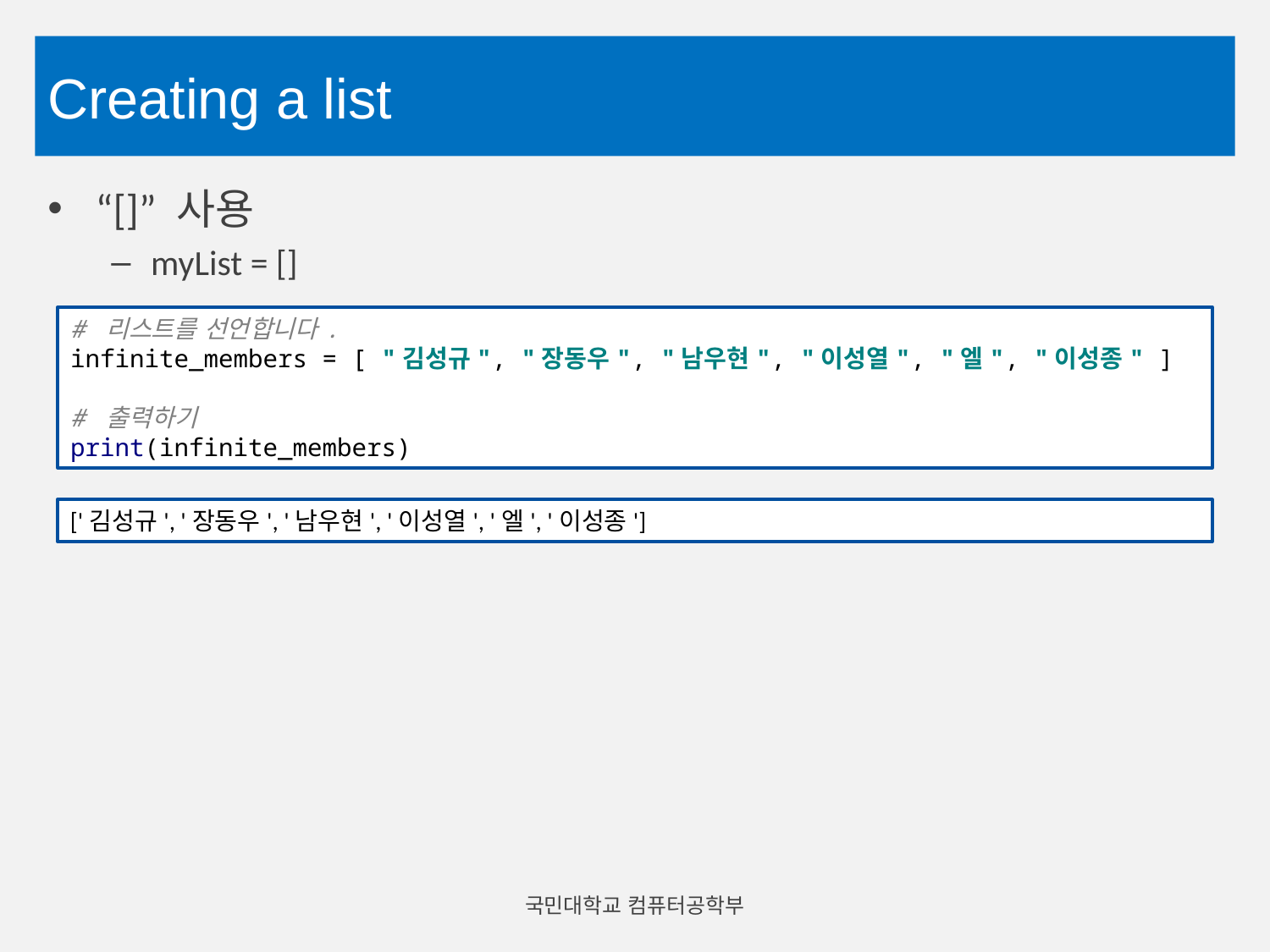

# Creating a list
“[]” 사용
myList = []
# 리스트를 선언합니다. infinite_members = [ "김성규", "장동우", "남우현", "이성열", "엘", "이성종" ] # 출력하기 print(infinite_members)
['김성규', '장동우', '남우현', '이성열', '엘', '이성종']
국민대학교 컴퓨터공학부